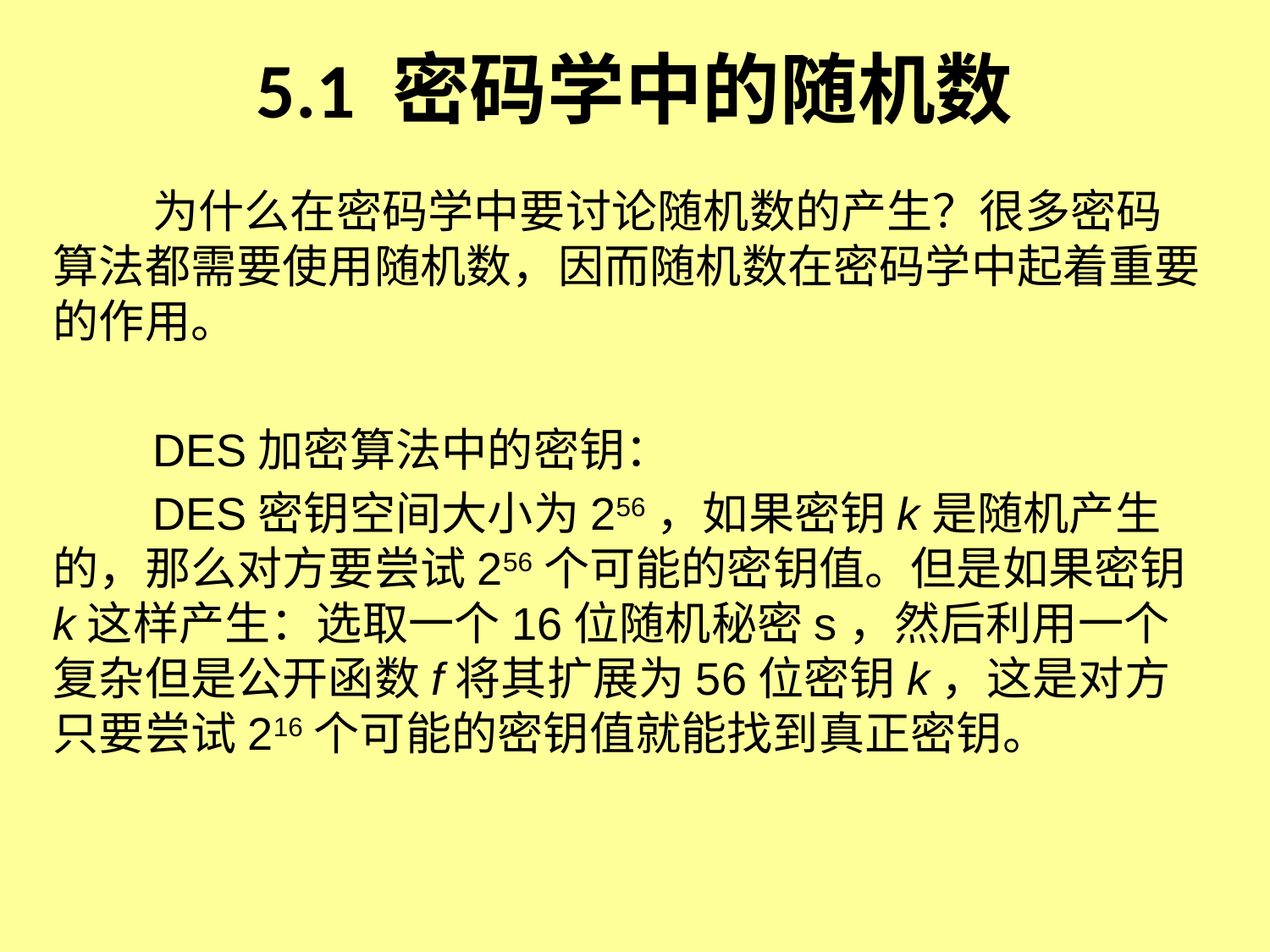

# 5.1 密码学中的随机数
为什么在密码学中要讨论随机数的产生？很多密码算法都需要使用随机数，因而随机数在密码学中起着重要的作用。

DES加密算法中的密钥：
DES密钥空间大小为256，如果密钥k是随机产生的，那么对方要尝试256个可能的密钥值。但是如果密钥k这样产生：选取一个16位随机秘密s，然后利用一个复杂但是公开函数f将其扩展为56位密钥k，这是对方只要尝试216个可能的密钥值就能找到真正密钥。